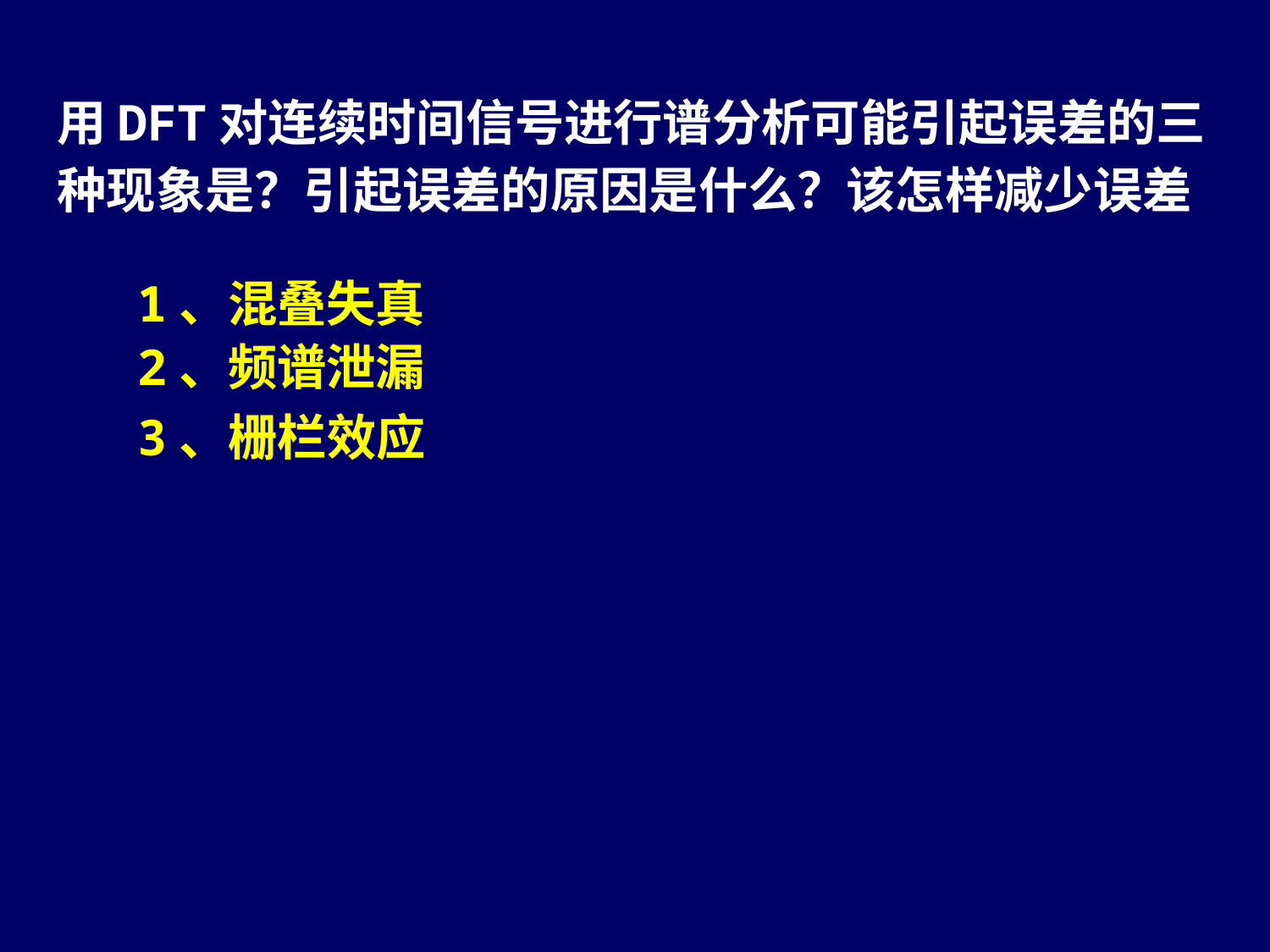

用DFT对连续时间信号进行谱分析可能引起误差的三种现象是？引起误差的原因是什么？该怎样减少误差
1、混叠失真
2、频谱泄漏
3、栅栏效应